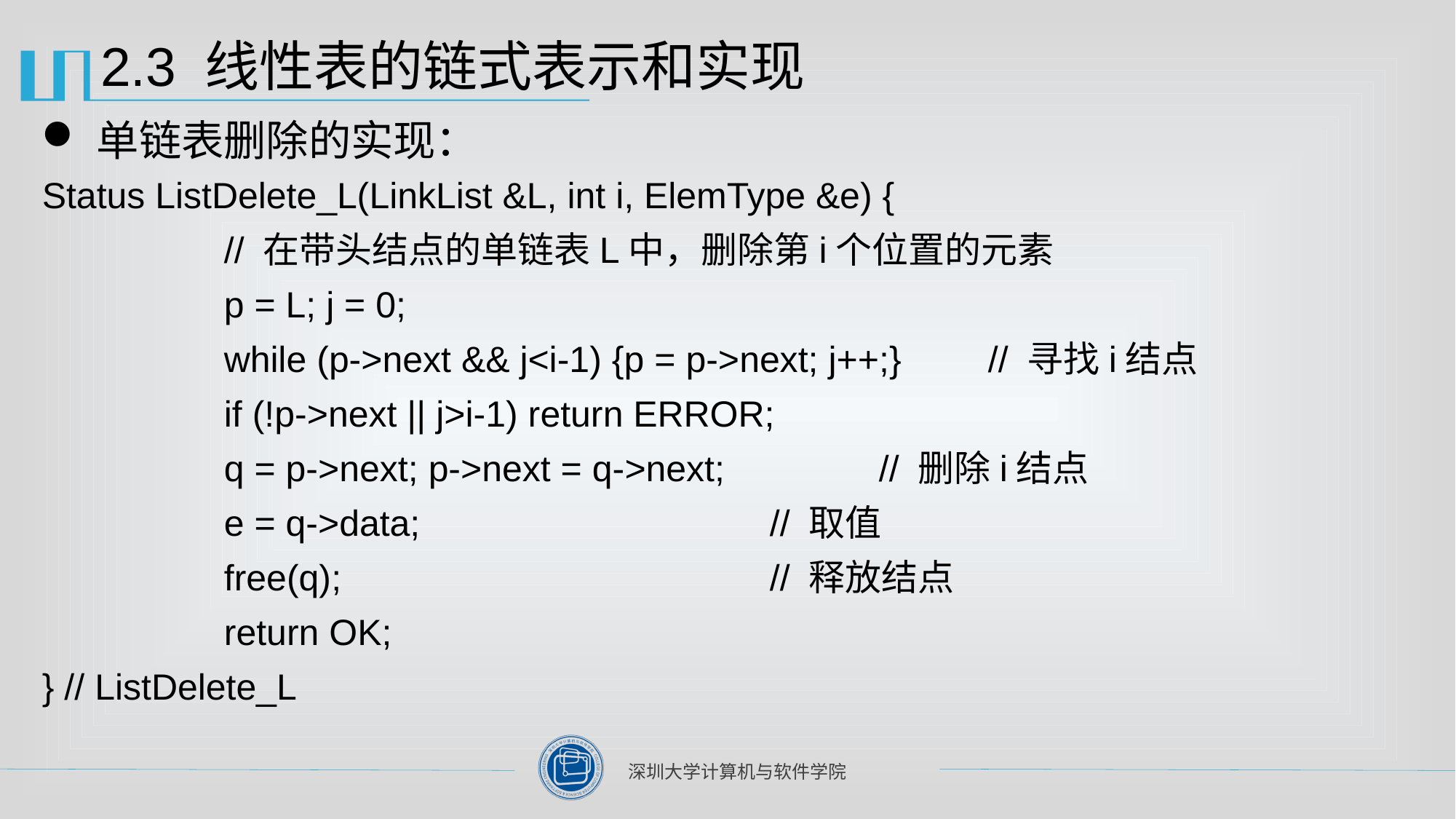

# 2.3 线性表的链式表示和实现
单链表删除的实现：
Status ListDelete_L(LinkList &L, int i, ElemType &e) {
		// 在带头结点的单链表L中，删除第i个位置的元素
		p = L; j = 0;
		while (p->next && j<i-1) {p = p->next; j++;}	// 寻找i结点
		if (!p->next || j>i-1) return ERROR;
		q = p->next; p->next = q->next;		// 删除i结点
		e = q->data; 				// 取值
		free(q);				// 释放结点
		return OK;
} // ListDelete_L

44